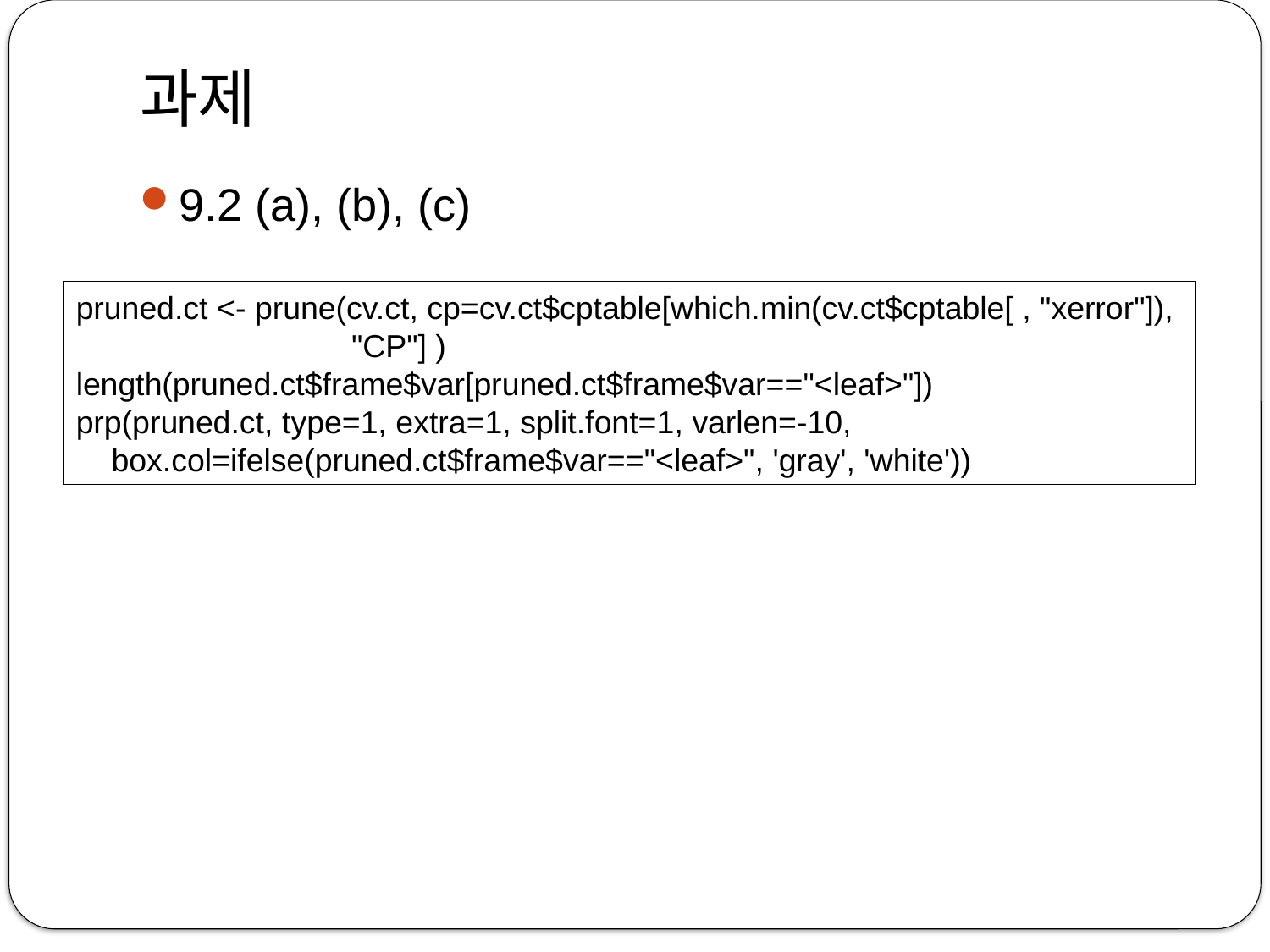

# 과제
9.2 (a), (b), (c)

pruned.ct <- prune(cv.ct, cp=cv.ct$cptable[which.min(cv.ct$cptable[ , "xerror"]),
                               "CP"] )
length(pruned.ct$frame$var[pruned.ct$frame$var=="<leaf>"])
prp(pruned.ct, type=1, extra=1, split.font=1, varlen=-10,
    box.col=ifelse(pruned.ct$frame$var=="<leaf>", 'gray', 'white'))